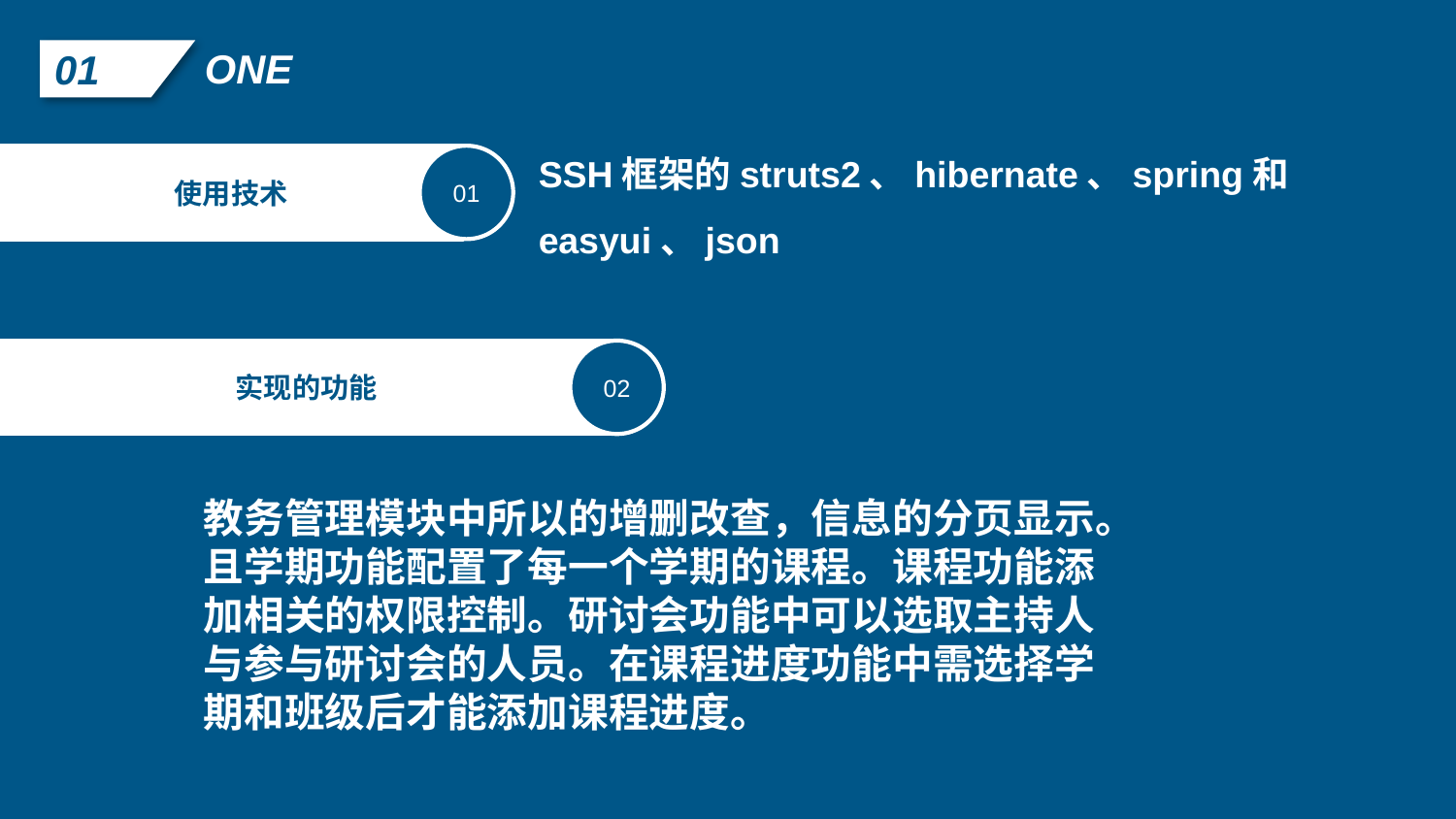

ONE
01
SSH框架的struts2、hibernate、spring和easyui、json
01
使用技术
实现的功能
02
教务管理模块中所以的增删改查，信息的分页显示。且学期功能配置了每一个学期的课程。课程功能添加相关的权限控制。研讨会功能中可以选取主持人与参与研讨会的人员。在课程进度功能中需选择学期和班级后才能添加课程进度。